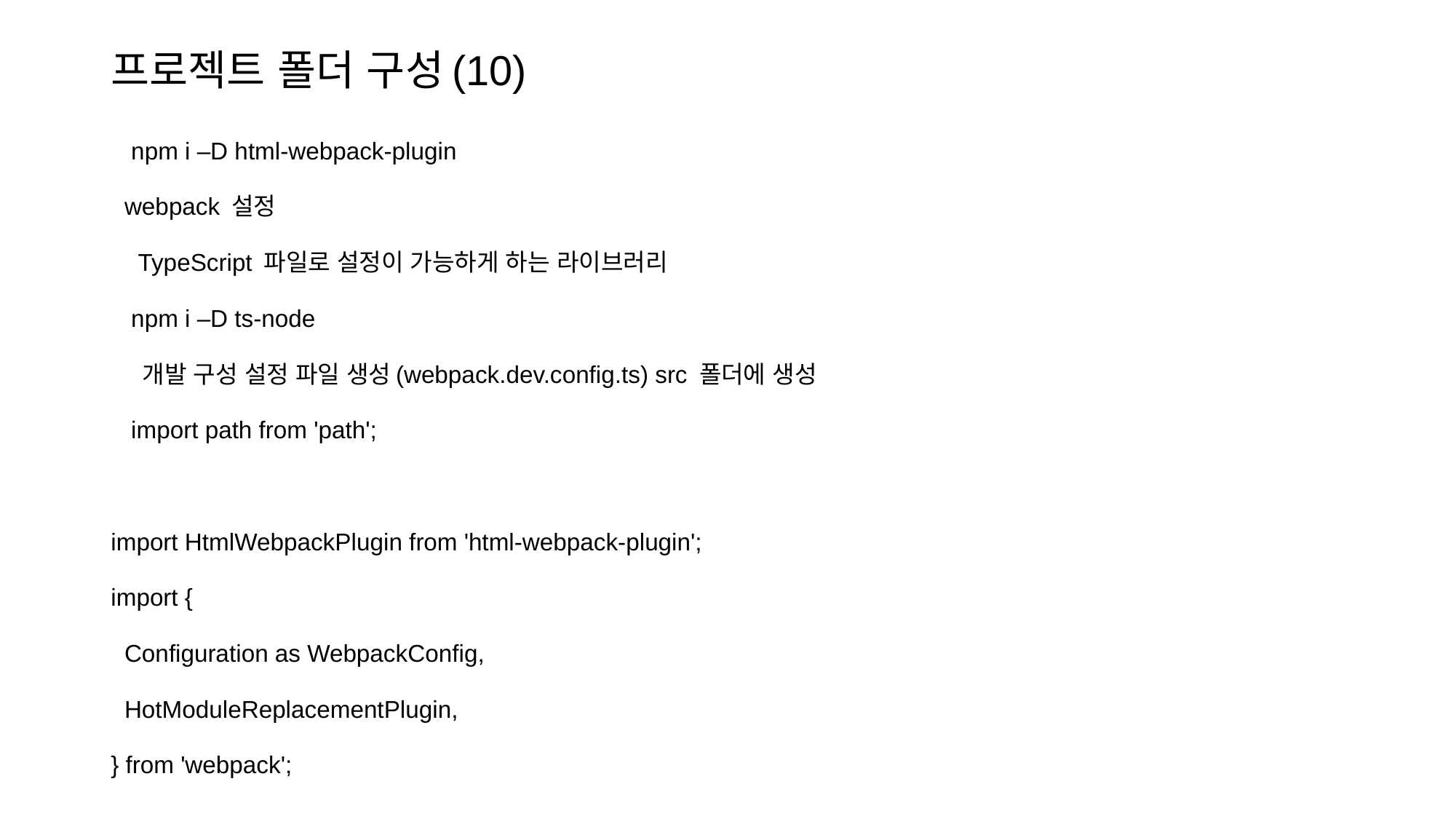

# 프로젝트 폴더 구성(10)
   npm i –D html-webpack-plugin
  webpack 설정
    TypeScript 파일로 설정이 가능하게 하는 라이브러리
   npm i –D ts-node
    개발 구성 설정 파일 생성(webpack.dev.config.ts) src 폴더에 생성
   import path from 'path';

import HtmlWebpackPlugin from 'html-webpack-plugin';
import {
  Configuration as WebpackConfig,
  HotModuleReplacementPlugin,
} from 'webpack';